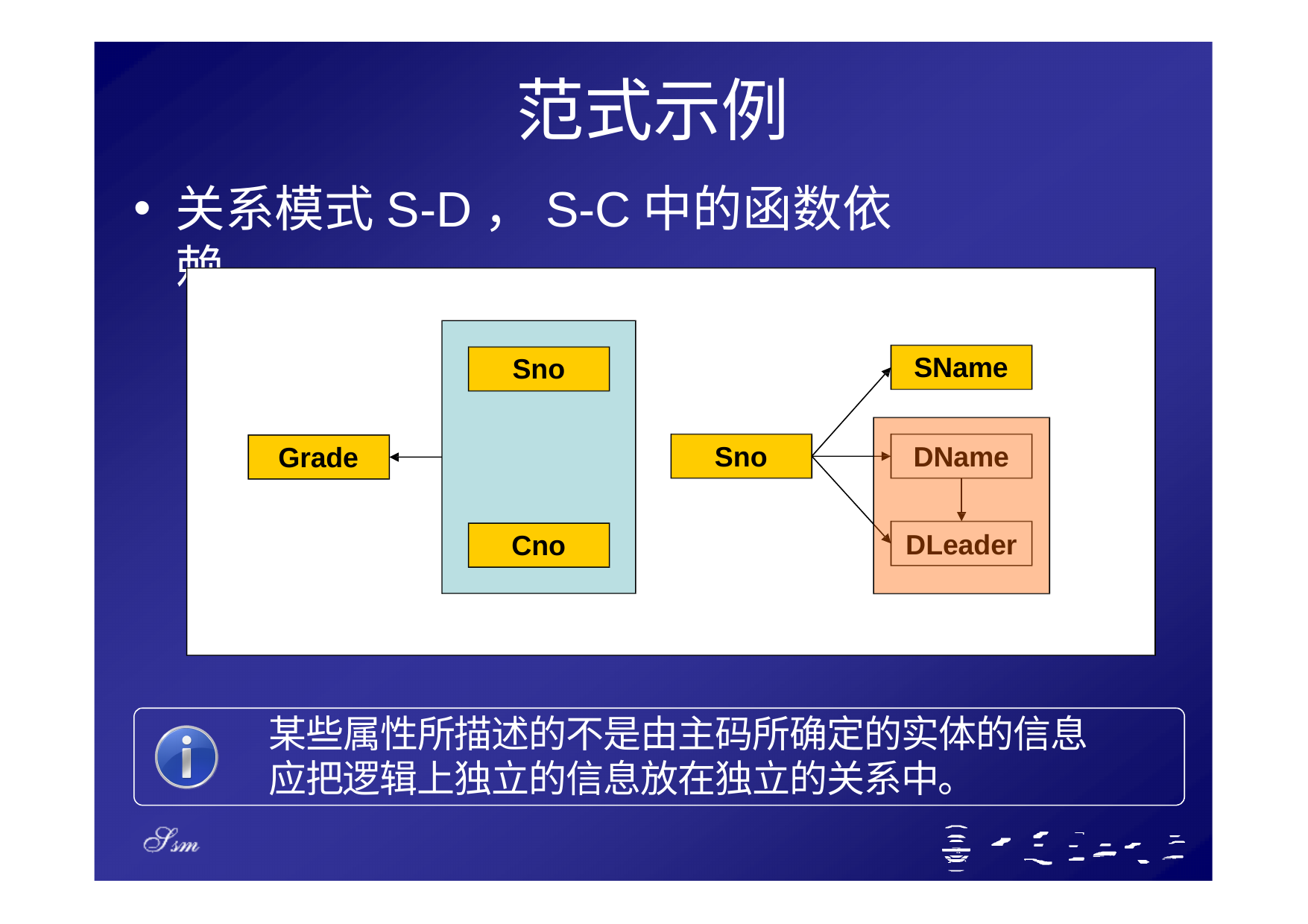

# 范式示例
关系模式S-D，S-C中的函数依赖

SName
Sno

Sno
Grade
DName

DLeader

Cno

某些属性所描述的不是由主码所确定的实体的信息 应把逻辑上独立的信息放在独立的关系中。

Ssm